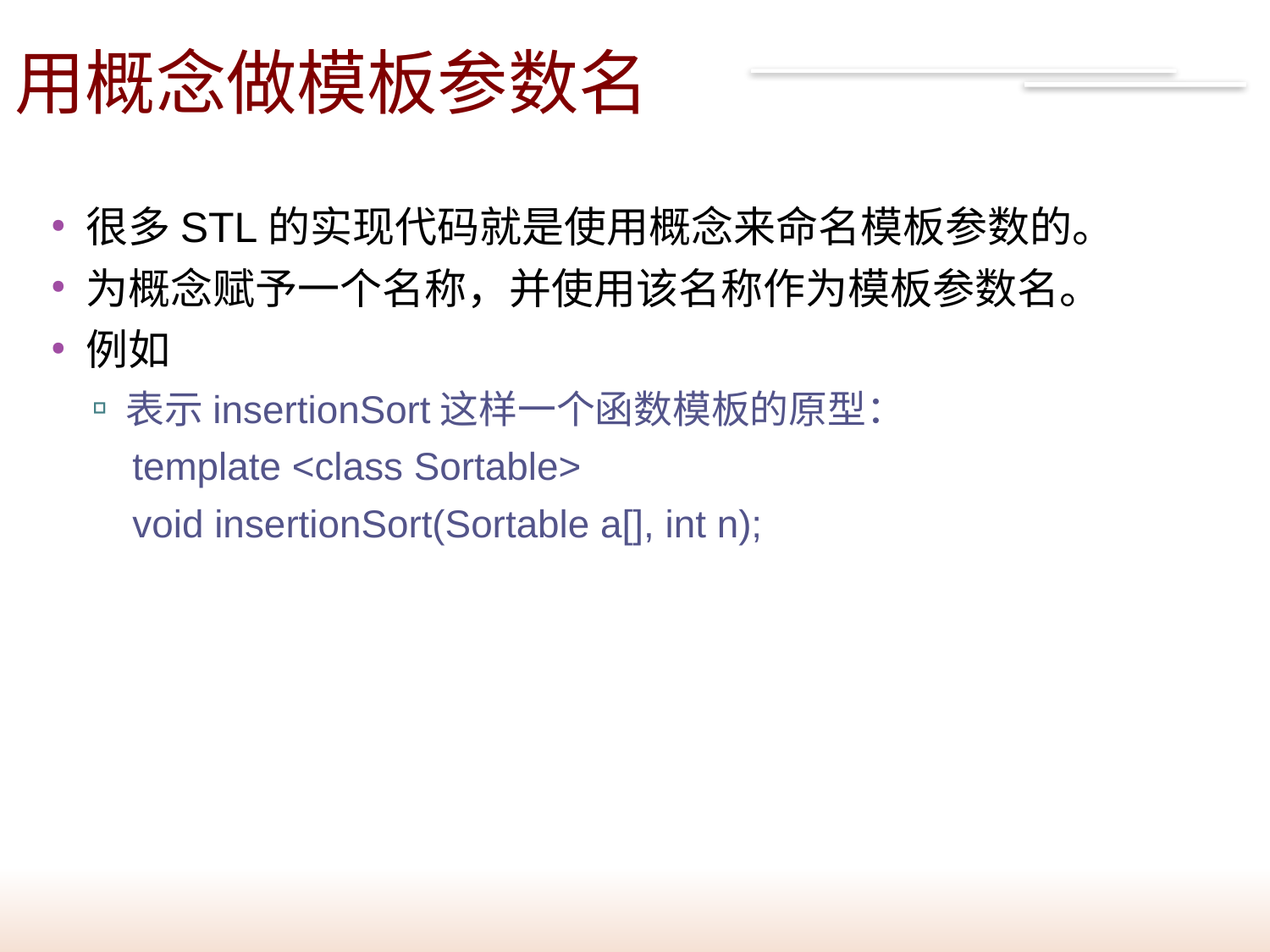

# 用概念做模板参数名
8
很多STL的实现代码就是使用概念来命名模板参数的。
为概念赋予一个名称，并使用该名称作为模板参数名。
例如
表示insertionSort这样一个函数模板的原型：
template <class Sortable>
void insertionSort(Sortable a[], int n);